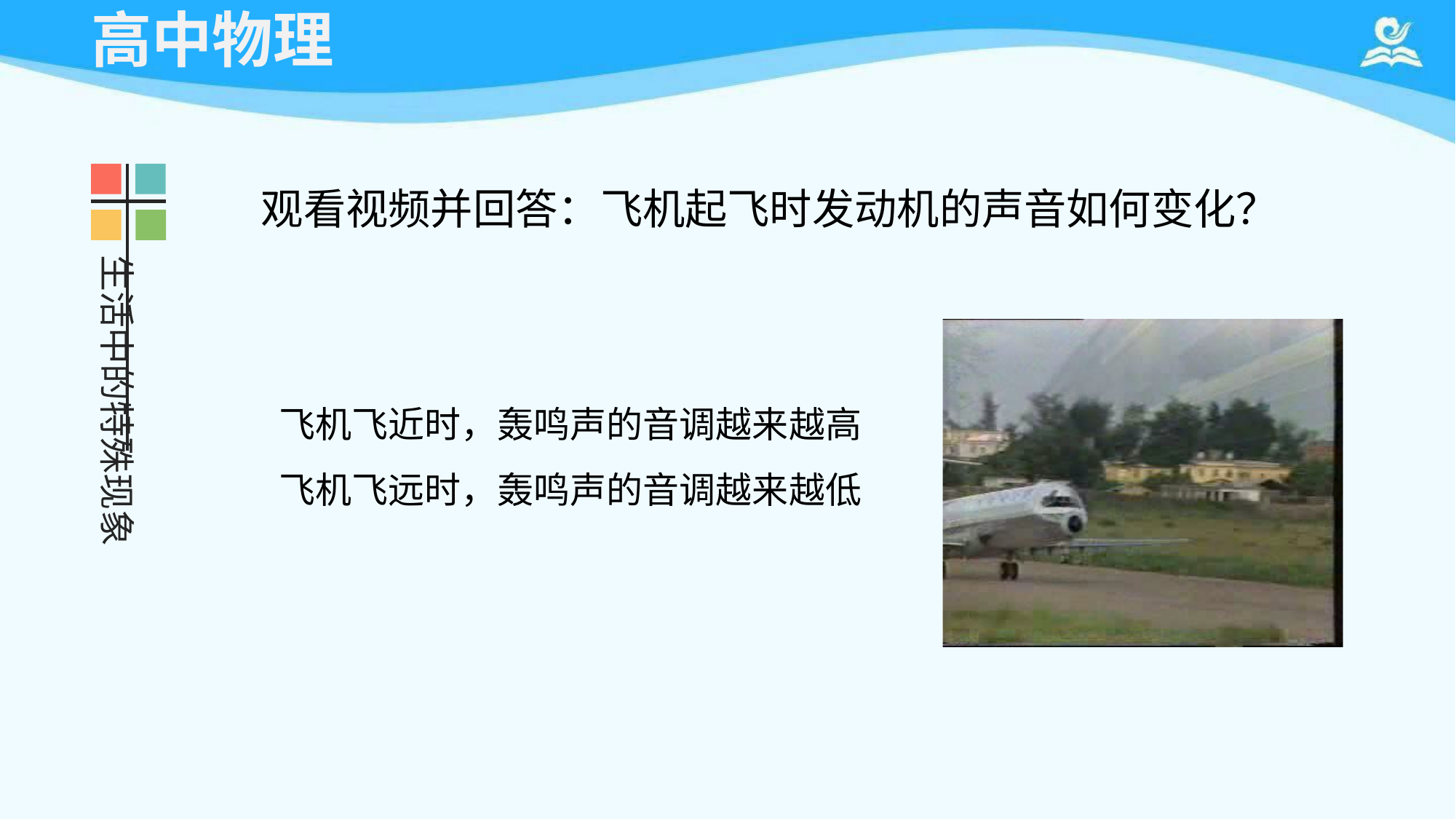

# 高中物理

观看视频并回答：飞机起飞时发动机的声音如何变化？

生活中的特殊现象

飞机飞近时，轰鸣声的音调越来越高 飞机飞远时，轰鸣声的音调越来越低